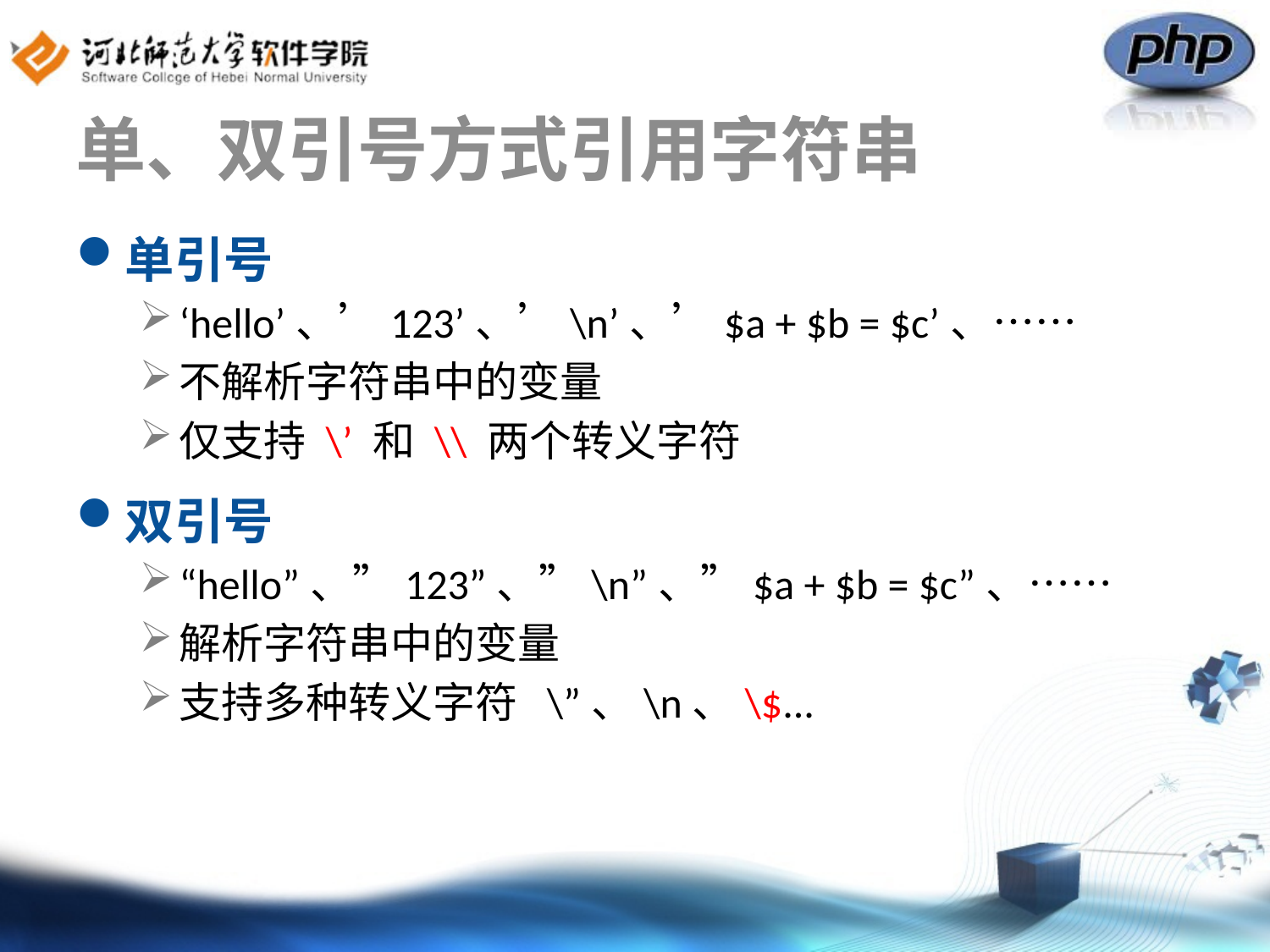

# 单、双引号方式引用字符串
单引号
‘hello’、’123’、’\n’、’$a + $b = $c’、……
不解析字符串中的变量
仅支持 \’ 和 \\ 两个转义字符

双引号
“hello”、”123”、”\n”、”$a + $b = $c”、……
解析字符串中的变量
支持多种转义字符  \”、\n、\$...